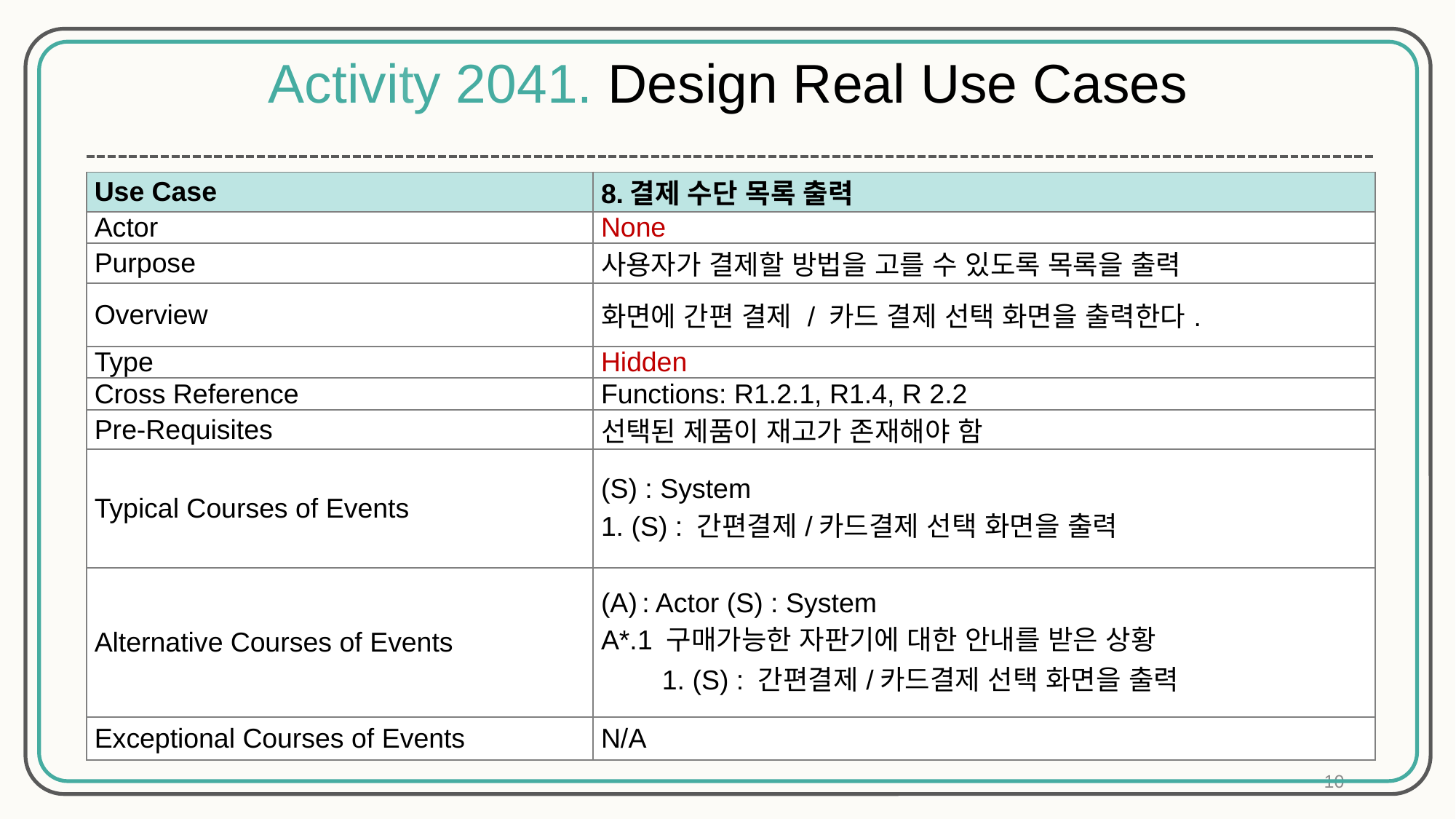

Activity 2041. Design Real Use Cases
| Use Case | 8.결제 수단 목록 출력 |
| --- | --- |
| Actor | None |
| Purpose | 사용자가 결제할 방법을 고를 수 있도록 목록을 출력 |
| Overview | 화면에 간편 결제 / 카드 결제 선택 화면을 출력한다. |
| Type | Hidden |
| Cross Reference | Functions: R1.2.1, R1.4, R 2.2 |
| Pre-Requisites | 선택된 제품이 재고가 존재해야 함 |
| Typical Courses of Events | (S) : System 1. (S) : 간편결제/카드결제 선택 화면을 출력 |
| Alternative Courses of Events | : Actor (S) : System A\*.1 구매가능한 자판기에 대한 안내를 받은 상황         1. (S) : 간편결제/카드결제 선택 화면을 출력 |
| Exceptional Courses of Events | N/A |
10